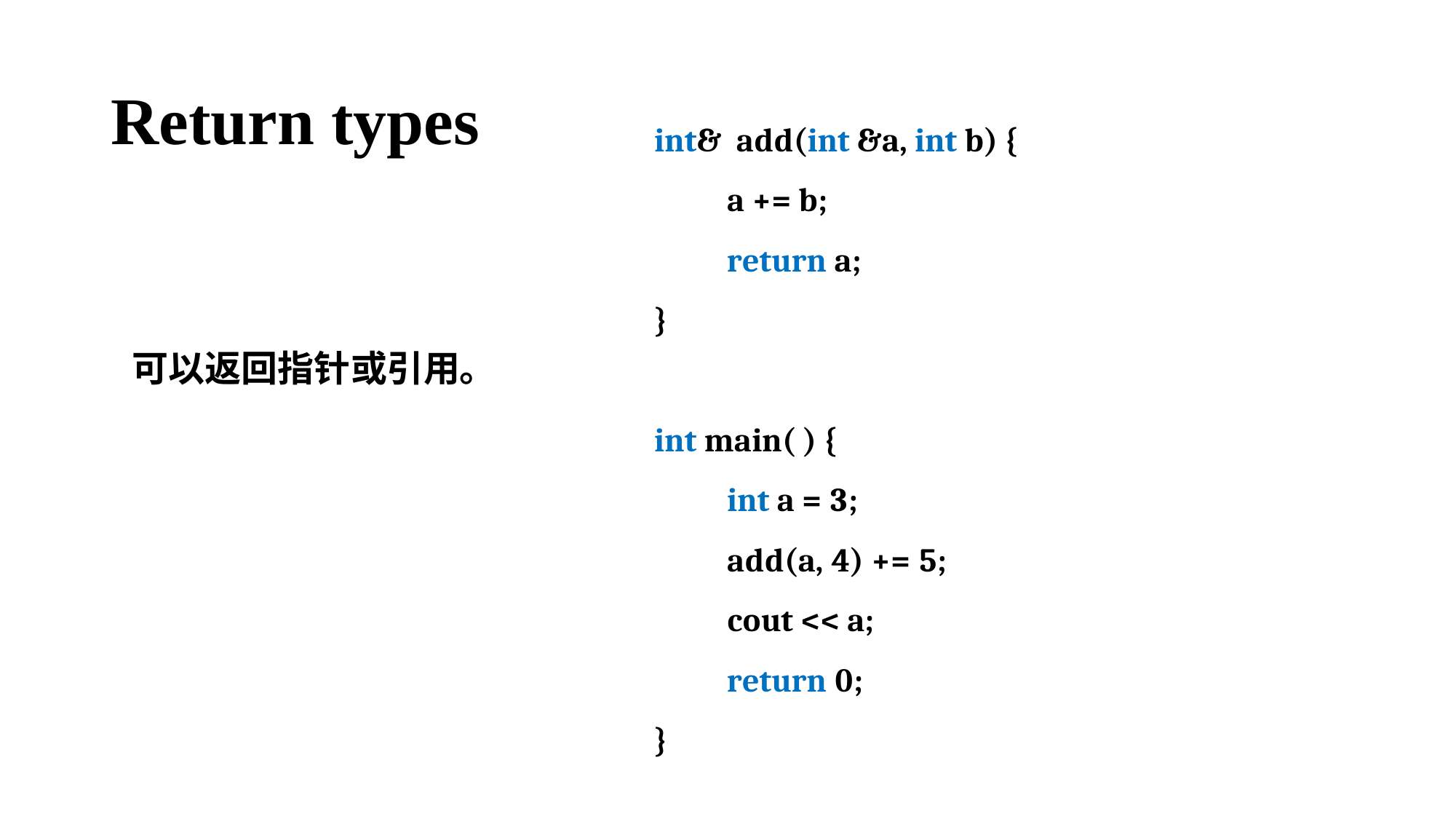

# Return types
int&  add(int &a, int b) {
          a += b;
          return a;
}

int main( ) {
          int a = 3;
          add(a, 4) += 5;
          cout << a;
          return 0;
}
可以返回指针或引用。